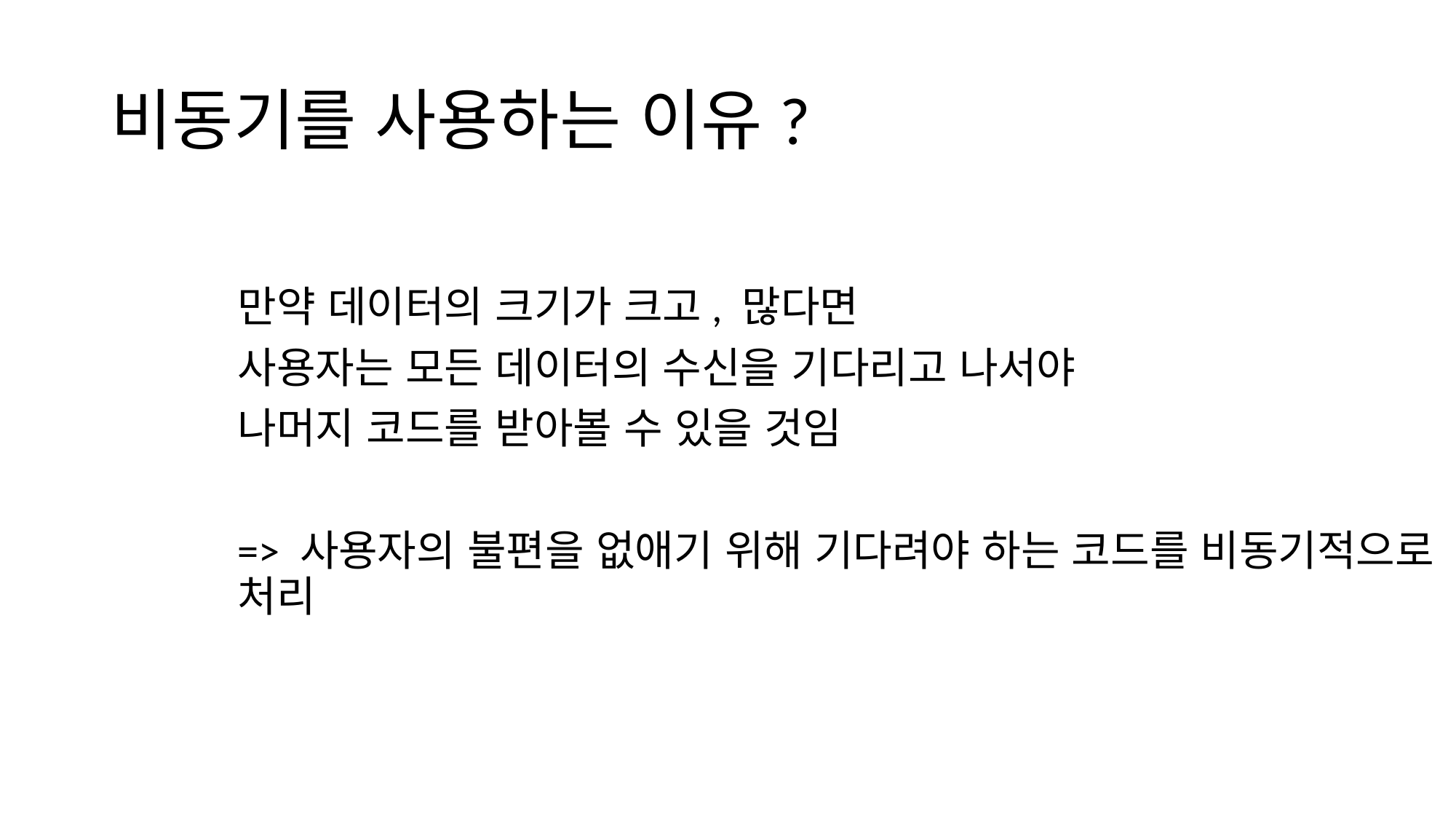

# 비동기를 사용하는 이유?
만약 데이터의 크기가 크고, 많다면
사용자는 모든 데이터의 수신을 기다리고 나서야
나머지 코드를 받아볼 수 있을 것임

=> 사용자의 불편을 없애기 위해 기다려야 하는 코드를 비동기적으로 처리